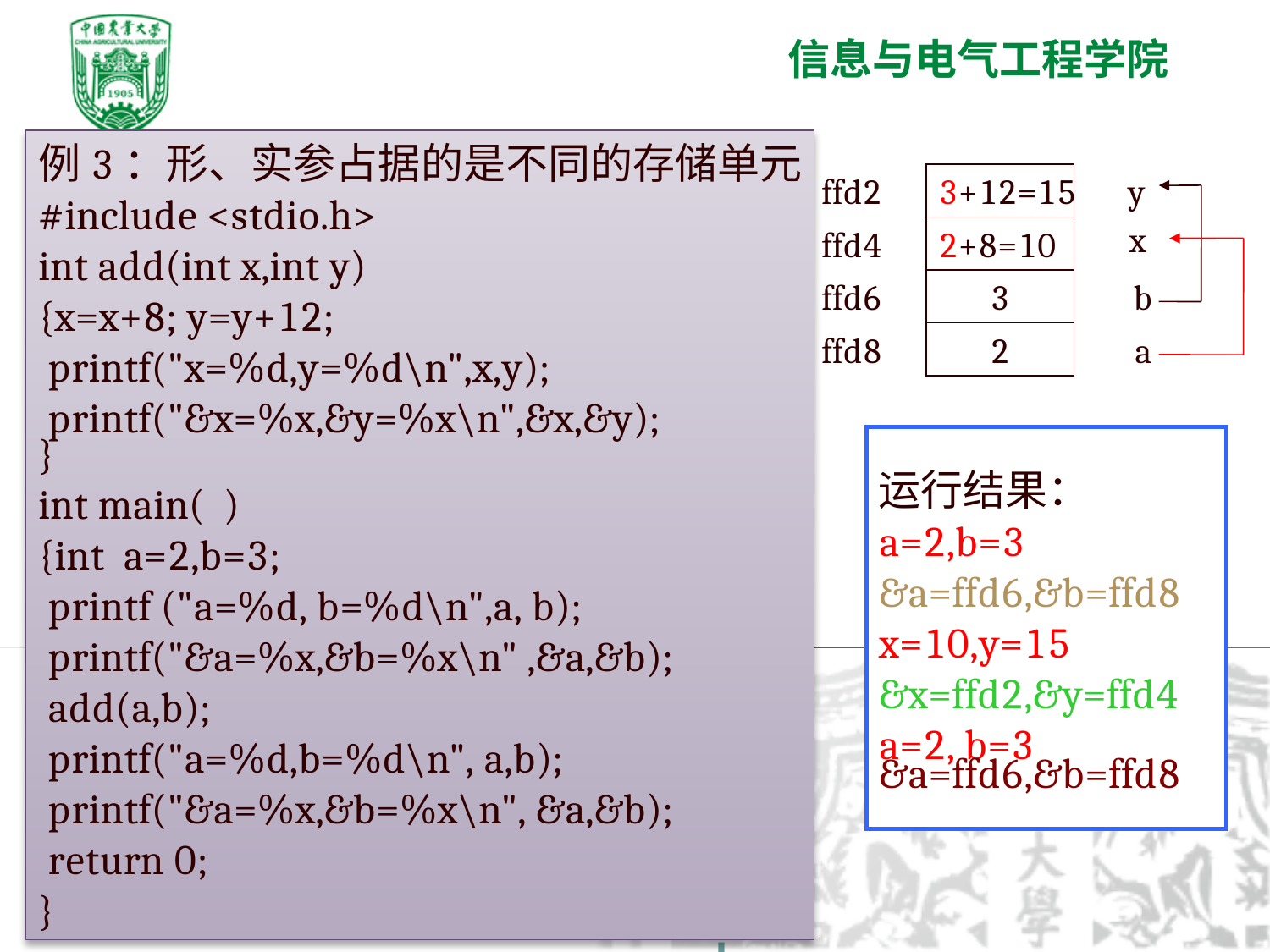

例3：形、实参占据的是不同的存储单元
#include <stdio.h>
int add(int x,int y)
{x=x+8; y=y+12;
 printf("x=%d,y=%d\n",x,y);
 printf("&x=%x,&y=%x\n",&x,&y);
}
int main(  )
{int  a=2,b=3;
 printf ("a=%d, b=%d\n",a, b);
 printf("&a=%x,&b=%x\n" ,&a,&b);
 add(a,b);
 printf("a=%d,b=%d\n", a,b);
 printf("&a=%x,&b=%x\n", &a,&b);
 return 0;
}
ffd2
3+12=15
 y

ffd4
2+8=10
x

ffd6
3
b

ffd8
2
a

运行结果：
a=2,b=3
&a=ffd6,&b=ffd8
x=10,y=15
&x=ffd2,&y=ffd4
a=2, b=3
&a=ffd6,&b=ffd8